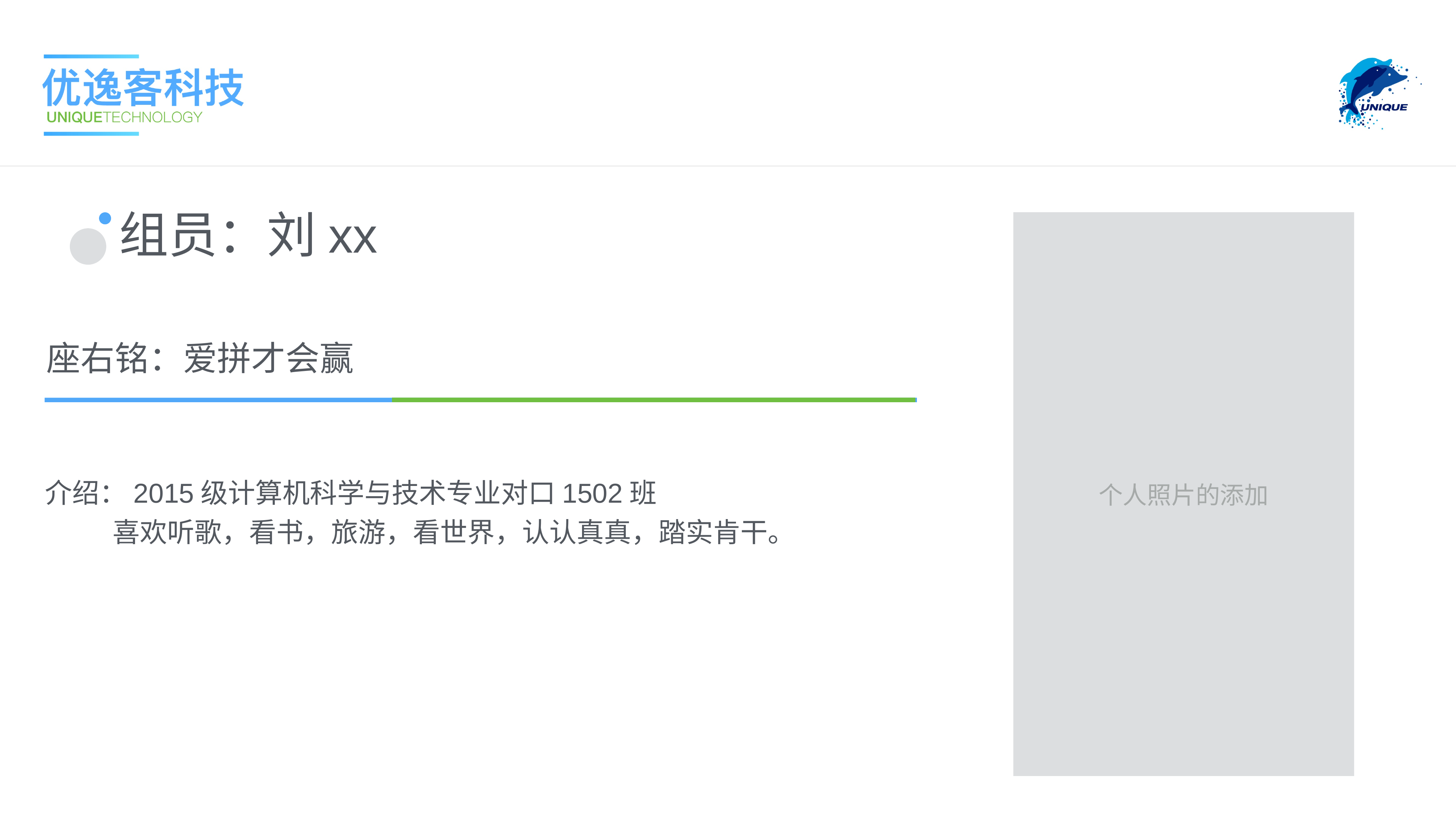

组员：刘xx

个人照片的添加

座右铭：爱拼才会赢

介绍：2015级计算机科学与技术专业对口1502班
          喜欢听歌，看书，旅游，看世界，认认真真，踏实肯干。